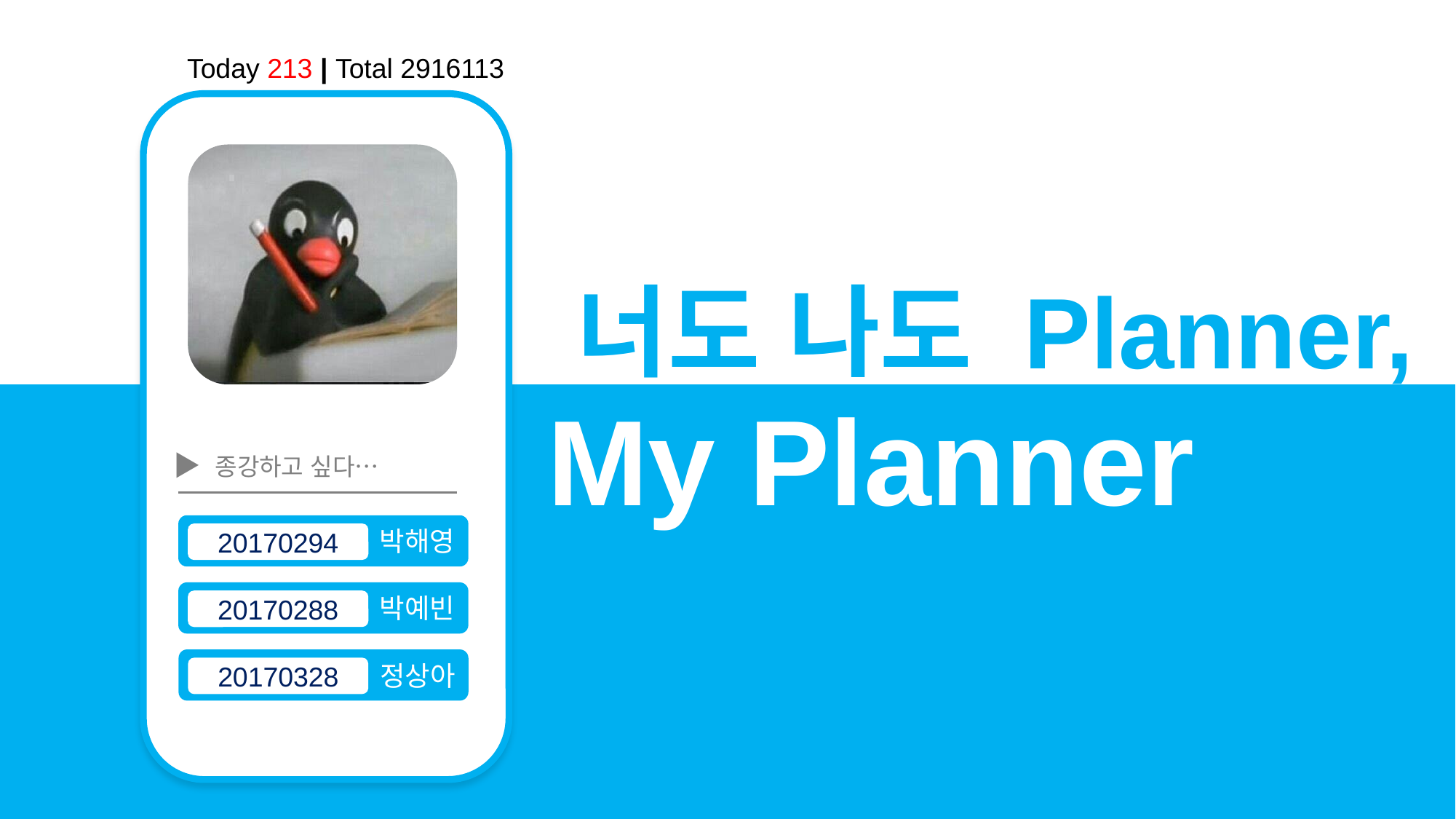

Today 213 | Total 2916113

너도 나도 Planner,
My Planner

▶ 종강하고 싶다…
박해영
20170294
박예빈
20170288
정상아
20170328